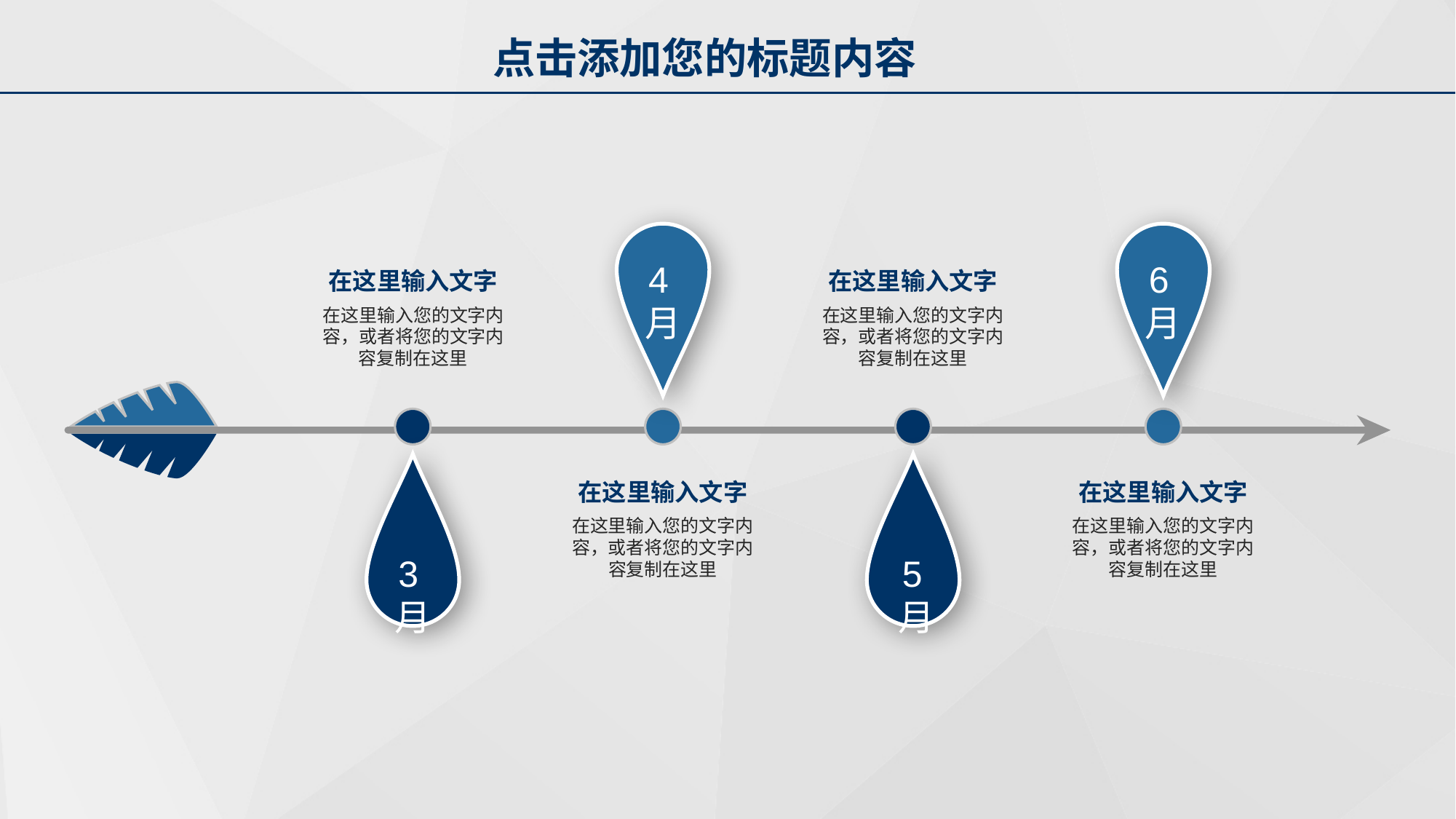

点击添加您的标题内容

4月
6月
在这里输入文字
在这里输入文字
在这里输入您的文字内容，或者将您的文字内容复制在这里
在这里输入您的文字内容，或者将您的文字内容复制在这里

在这里输入文字
在这里输入文字
在这里输入您的文字内容，或者将您的文字内容复制在这里
在这里输入您的文字内容，或者将您的文字内容复制在这里
3月
5月